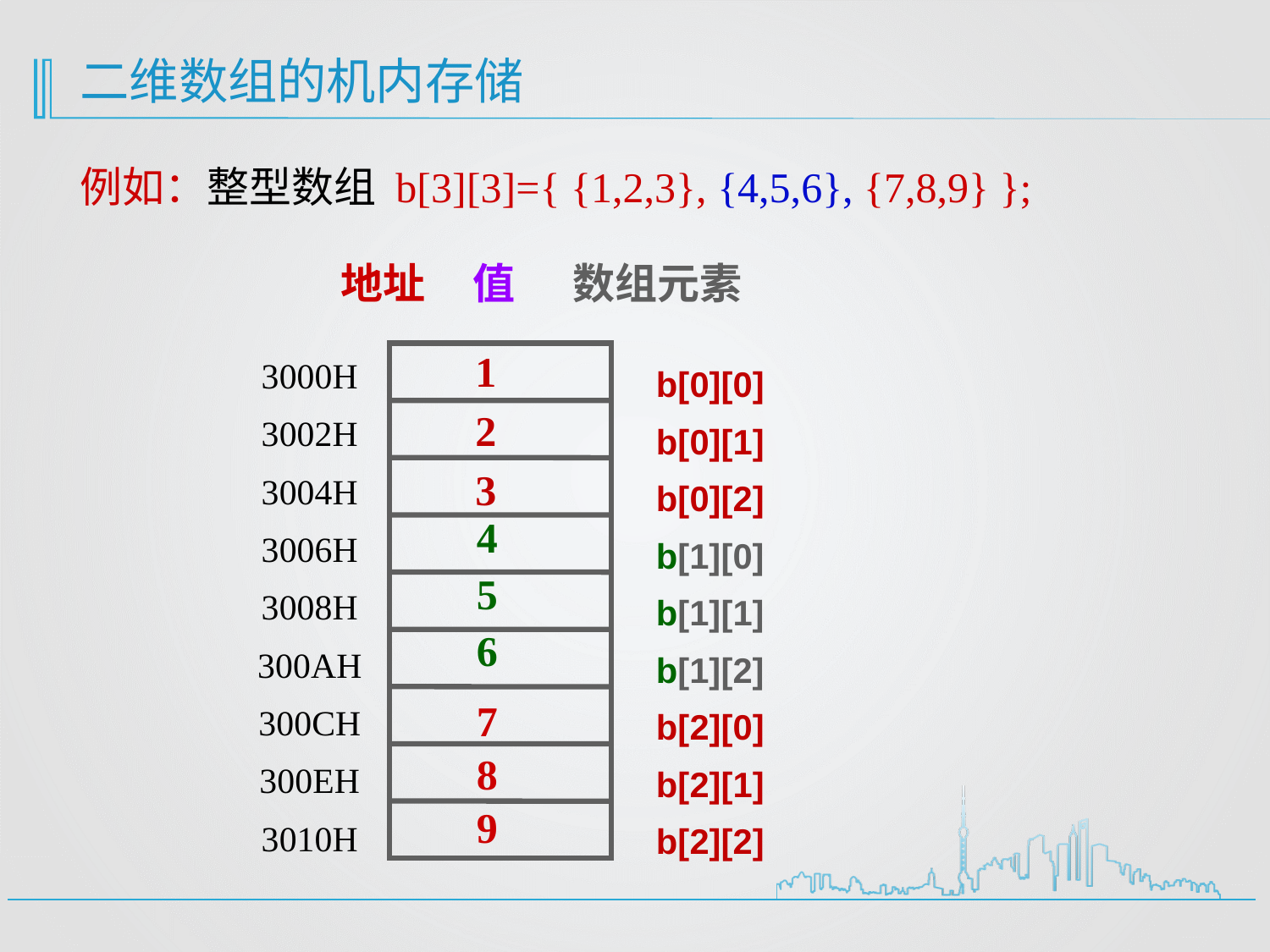

# 二维数组的机内存储
例如：整型数组 b[3][3]={ {1,2,3}, {4,5,6}, {7,8,9} };
地址     值      数组元素
3000H
3002H
3004H
3006H
3008H
300AH
300CH
300EH
3010H
1
2
3

4
5
6
789
b[0][0]
b[0][1]
b[0][2]
b[1][0]
b[1][1]
b[1][2]
b[2][0]
b[2][1]
b[2][2]